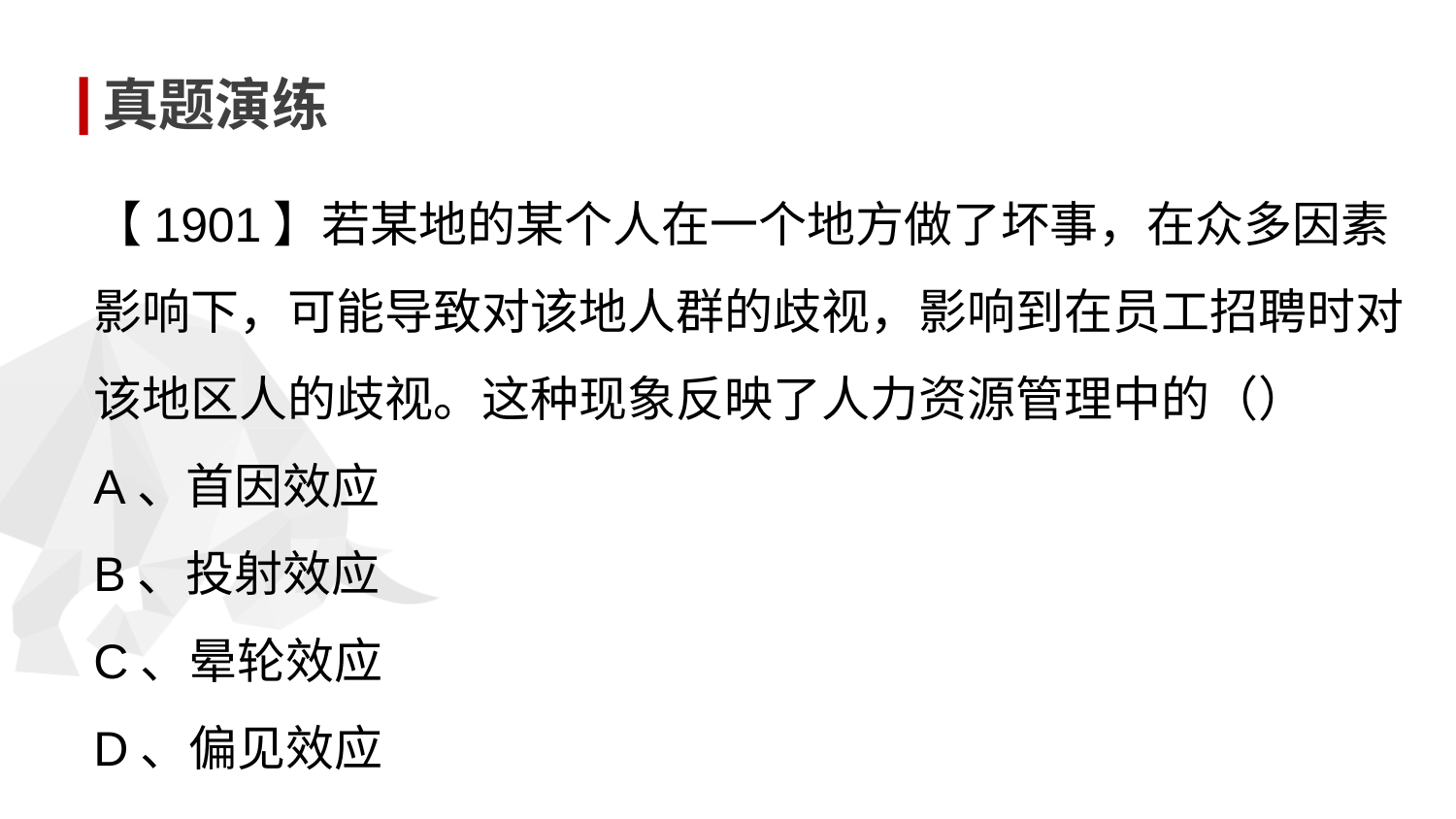

真题演练
【1901】若某地的某个人在一个地方做了坏事，在众多因素影响下，可能导致对该地人群的歧视，影响到在员工招聘时对该地区人的歧视。这种现象反映了人力资源管理中的（）
A、首因效应
B、投射效应
C、晕轮效应
D、偏见效应